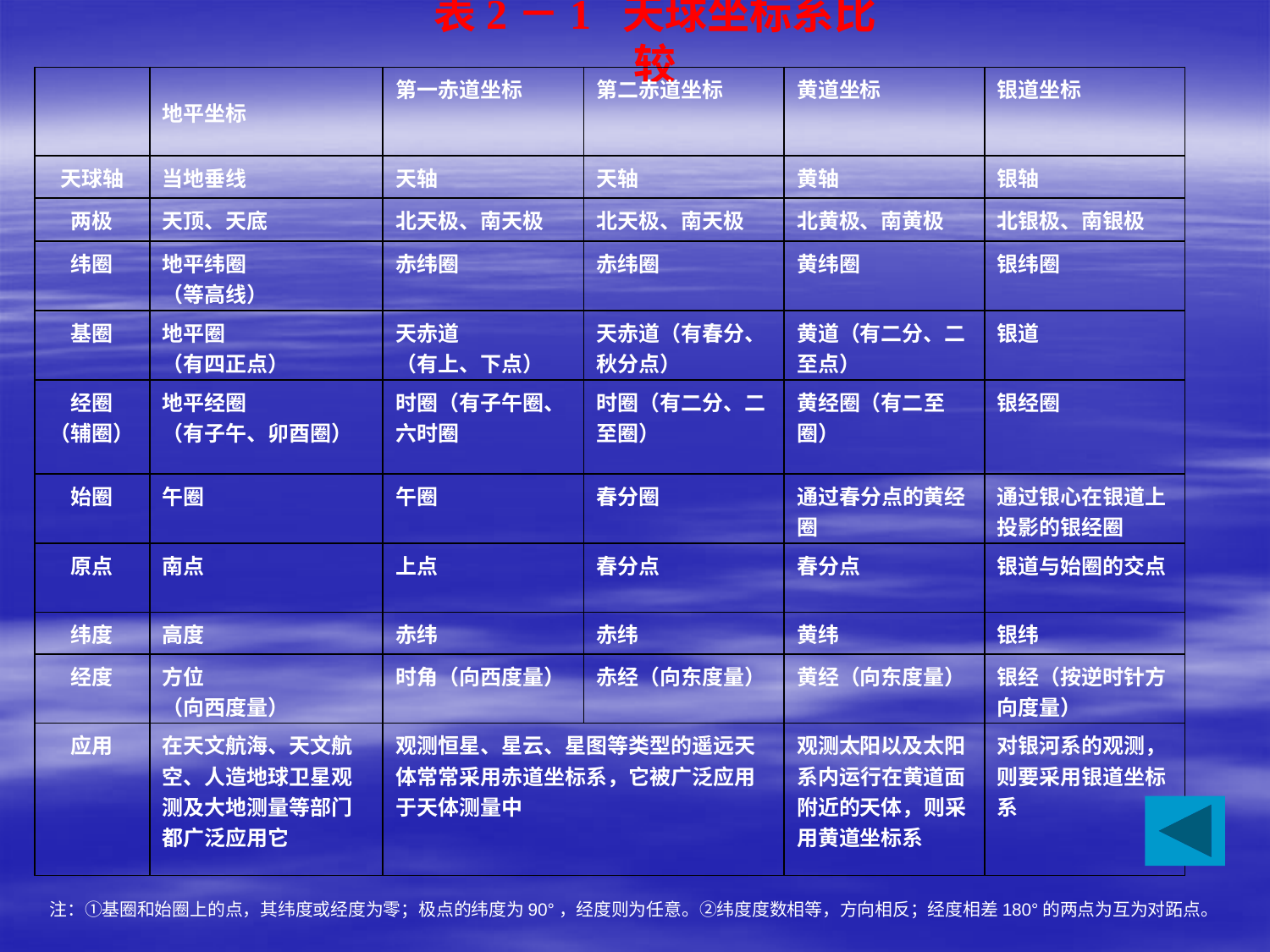

表2－1  天球坐标系比较
|  | 地平坐标 | 第一赤道坐标 | 第二赤道坐标 | 黄道坐标 | 银道坐标 |
| --- | --- | --- | --- | --- | --- |
| 天球轴 | 当地垂线 | 天轴 | 天轴 | 黄轴 | 银轴 |
| 两极 | 天顶、天底 | 北天极、南天极 | 北天极、南天极 | 北黄极、南黄极 | 北银极、南银极 |
| 纬圈 | 地平纬圈 （等高线） | 赤纬圈 | 赤纬圈 | 黄纬圈 | 银纬圈 |
| 基圈 | 地平圈 （有四正点） | 天赤道 （有上、下点） | 天赤道（有春分、秋分点） | 黄道（有二分、二至点） | 银道 |
| 经圈 （辅圈） | 地平经圈 （有子午、卯酉圈） | 时圈（有子午圈、六时圈 | 时圈（有二分、二至圈） | 黄经圈（有二至圈） | 银经圈 |
| 始圈 | 午圈 | 午圈 | 春分圈 | 通过春分点的黄经圈 | 通过银心在银道上投影的银经圈 |
| 原点 | 南点 | 上点 | 春分点 | 春分点 | 银道与始圈的交点 |
| 纬度 | 高度 | 赤纬 | 赤纬 | 黄纬 | 银纬 |
| 经度 | 方位 （向西度量） | 时角（向西度量） | 赤经（向东度量） | 黄经（向东度量） | 银经（按逆时针方向度量） |
| 应用 | 在天文航海、天文航空、人造地球卫星观测及大地测量等部门都广泛应用它 | 观测恒星、星云、星图等类型的遥远天体常常采用赤道坐标系，它被广泛应用于天体测量中 |  | 观测太阳以及太阳系内运行在黄道面附近的天体，则采用黄道坐标系 | 对银河系的观测，则要采用银道坐标系 |

注：①基圈和始圈上的点，其纬度或经度为零；极点的纬度为90°，经度则为任意。②纬度度数相等，方向相反；经度相差180°的两点为互为对跖点。